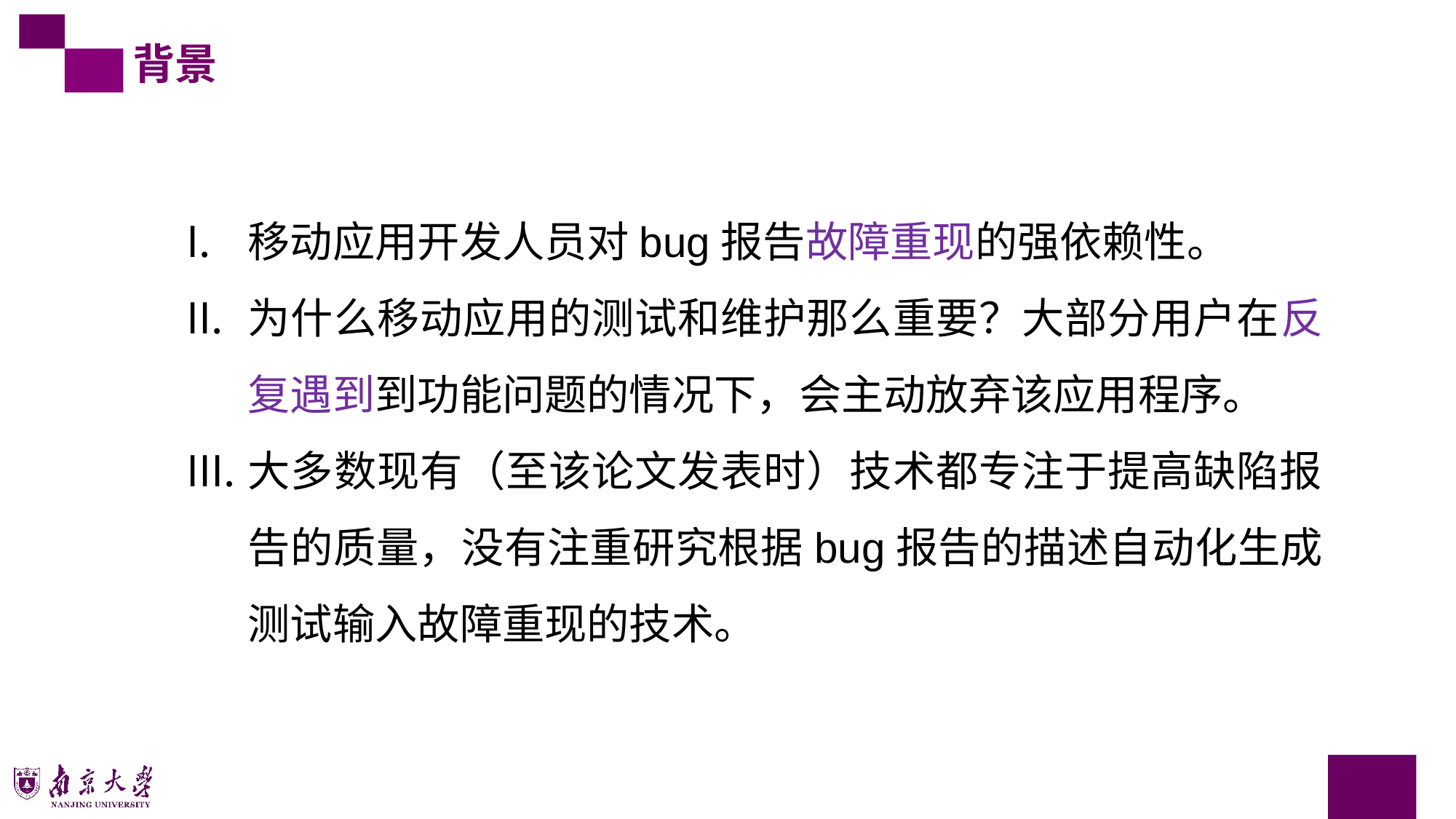

背景
移动应用开发人员对bug报告故障重现的强依赖性。
为什么移动应用的测试和维护那么重要？大部分用户在反复遇到到功能问题的情况下，会主动放弃该应用程序。
大多数现有（至该论文发表时）技术都专注于提高缺陷报告的质量，没有注重研究根据bug报告的描述自动化生成测试输入故障重现的技术。

2